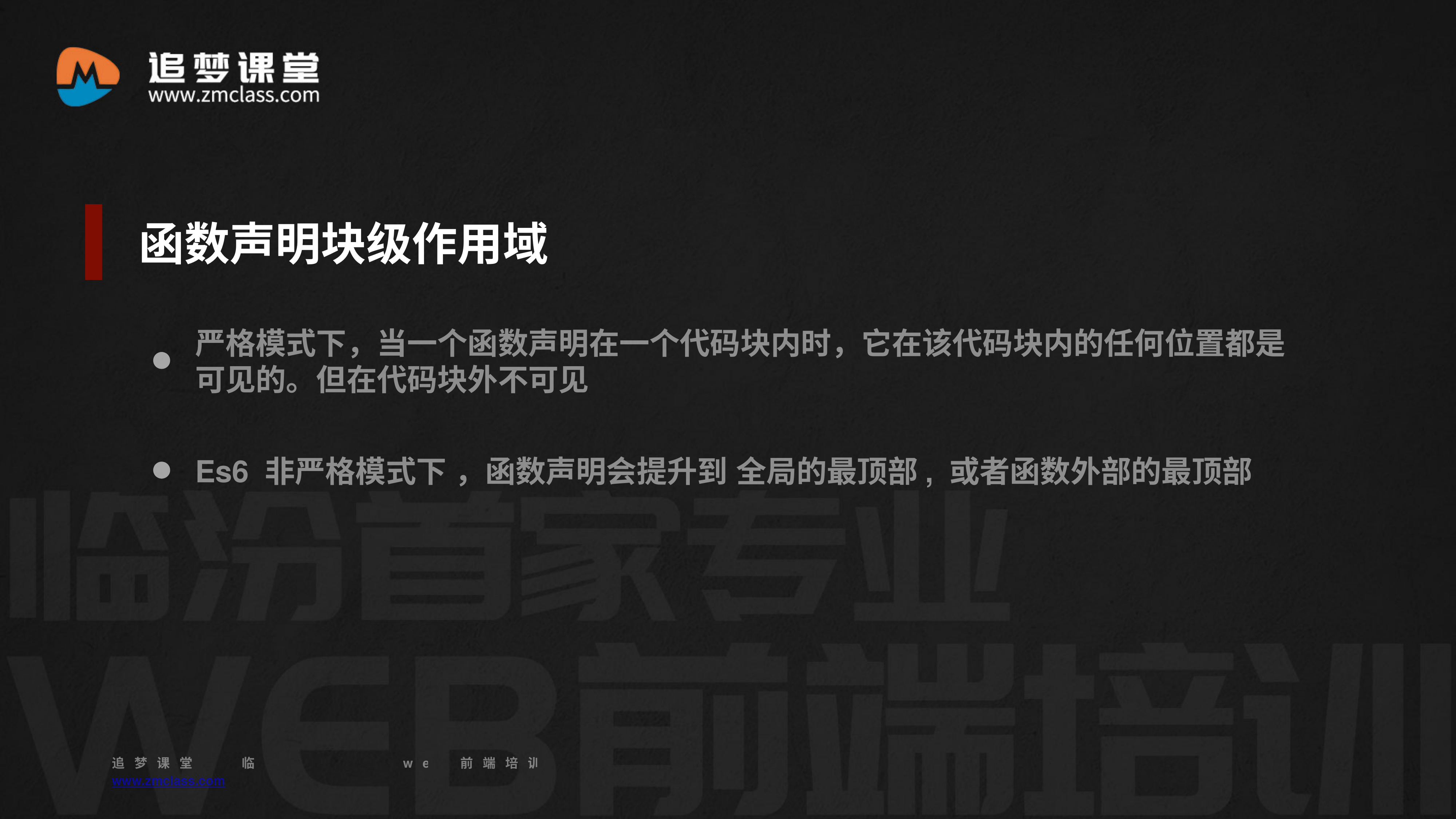

函数声明块级作用域
严格模式下，当一个函数声明在一个代码块内时，它在该代码块内的任何位置都是可见的。但在代码块外不可见

Es6 非严格模式下 ，函数声明会提升到 全局的最顶部, 或者函数外部的最顶部

追梦课堂   临汾首家专业的web前端培训机构                                                          www.zmclass.com
16